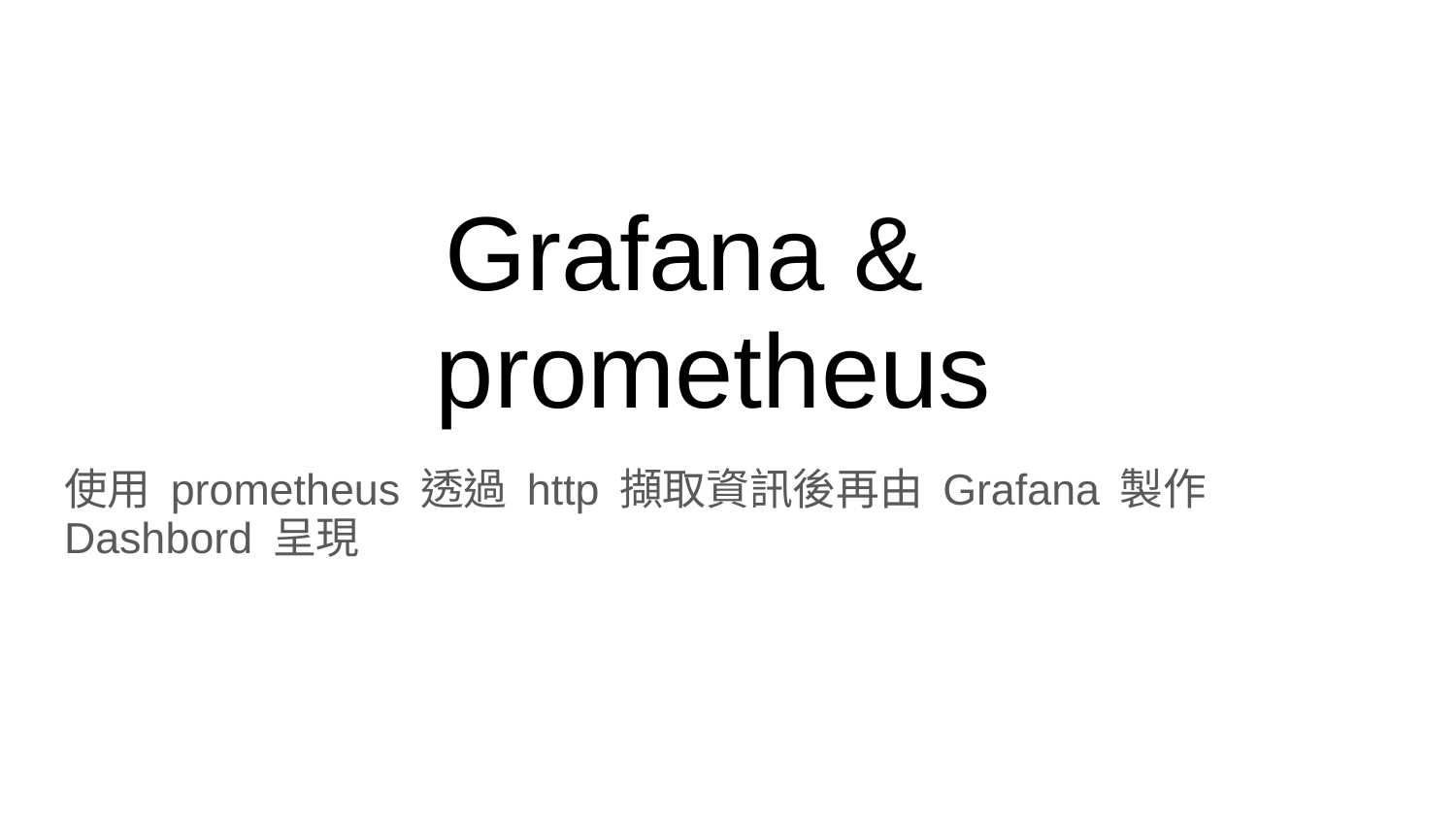

# Grafana &
prometheus
使用 prometheus 透過 http 擷取資訊後再由 Grafana 製作 Dashbord 呈現